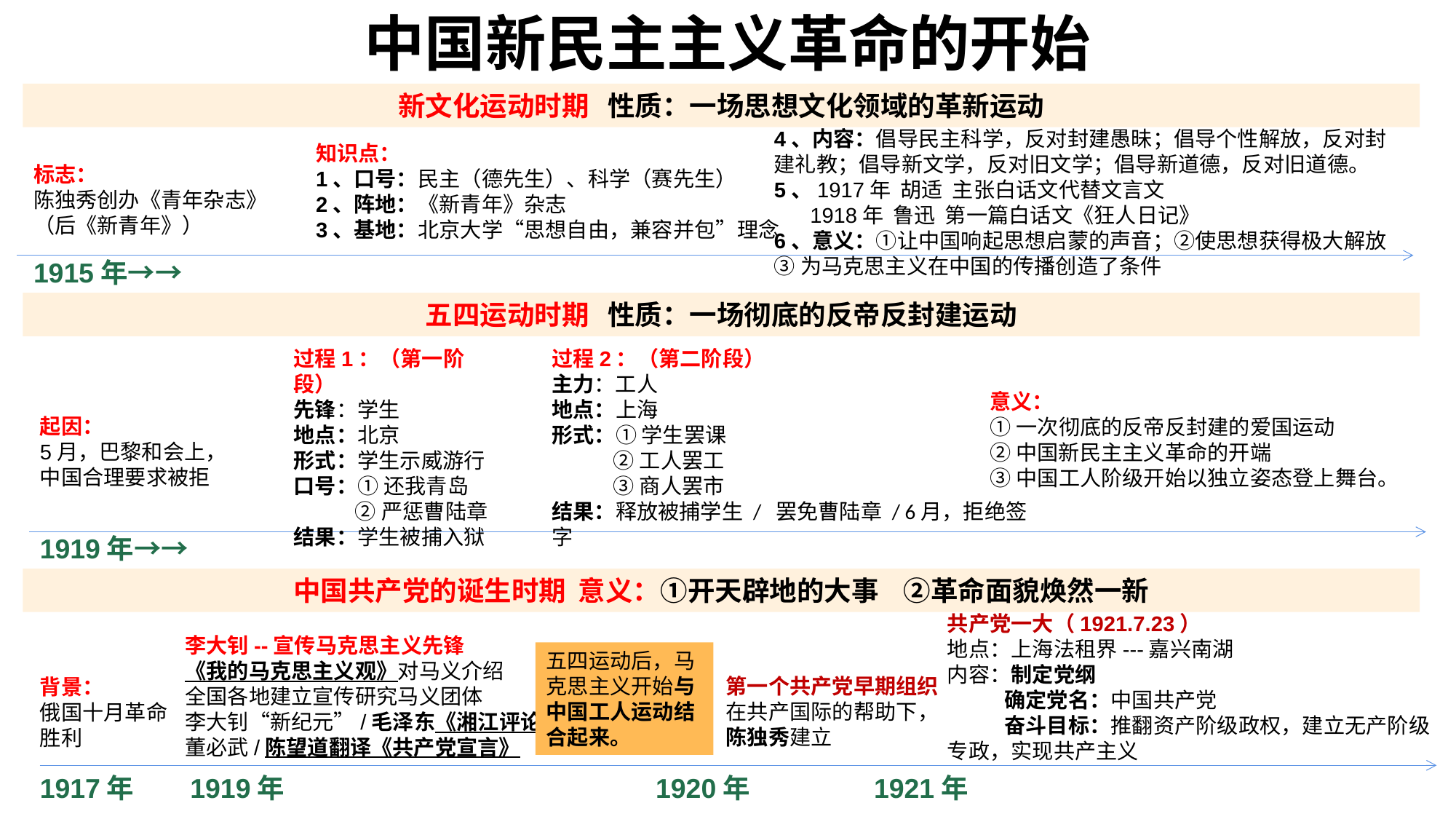

中国新民主主义革命的开始
新文化运动时期   性质：一场思想文化领域的革新运动
4、内容：倡导民主科学，反对封建愚昧；倡导个性解放，反对封建礼教；倡导新文学，反对旧文学；倡导新道德，反对旧道德。
5、1917年  胡适  主张白话文代替文言文
      1918年  鲁迅  第一篇白话文《狂人日记》
6、意义：①让中国响起思想启蒙的声音；②使思想获得极大解放
③为马克思主义在中国的传播创造了条件
知识点：
1、口号：民主（德先生）、科学（赛先生）
2、阵地：《新青年》杂志
3、基地：北京大学“思想自由，兼容并包”理念
标志：
陈独秀创办《青年杂志》
（后《新青年》）
1915年→→
五四运动时期   性质：一场彻底的反帝反封建运动
过程1：（第一阶段）
先锋：学生
地点：北京
形式：学生示威游行
口号：① 还我青岛
             ②严惩曹陆章
结果：学生被捕入狱
过程2：（第二阶段）
主力：工人
地点：上海
形式：① 学生罢课
             ②工人罢工
             ③商人罢市
结果：释放被捕学生 /  罢免曹陆章 / 6月，拒绝签字
意义：
①一次彻底的反帝反封建的爱国运动
②中国新民主主义革命的开端
③中国工人阶级开始以独立姿态登上舞台。
起因：
5月，巴黎和会上，
中国合理要求被拒
1919年→→
中国共产党的诞生时期  意义：①开天辟地的大事    ②革命面貌焕然一新
共产党一大（1921.7.23）
地点：上海法租界---嘉兴南湖
内容：制定党纲
           确定党名：中国共产党
           奋斗目标：推翻资产阶级政权，建立无产阶级专政，实现共产主义
李大钊--宣传马克思主义先锋
《我的马克思主义观》对马义介绍
全国各地建立宣传研究马义团体
李大钊“新纪元”/毛泽东《湘江评论》/
董必武/陈望道翻译《共产党宣言》
五四运动后，马克思主义开始与中国工人运动结合起来。

第一个共产党早期组织
在共产国际的帮助下，
陈独秀建立
背景：
俄国十月革命
胜利
1917年        1919年                                                           1920年                   1921年